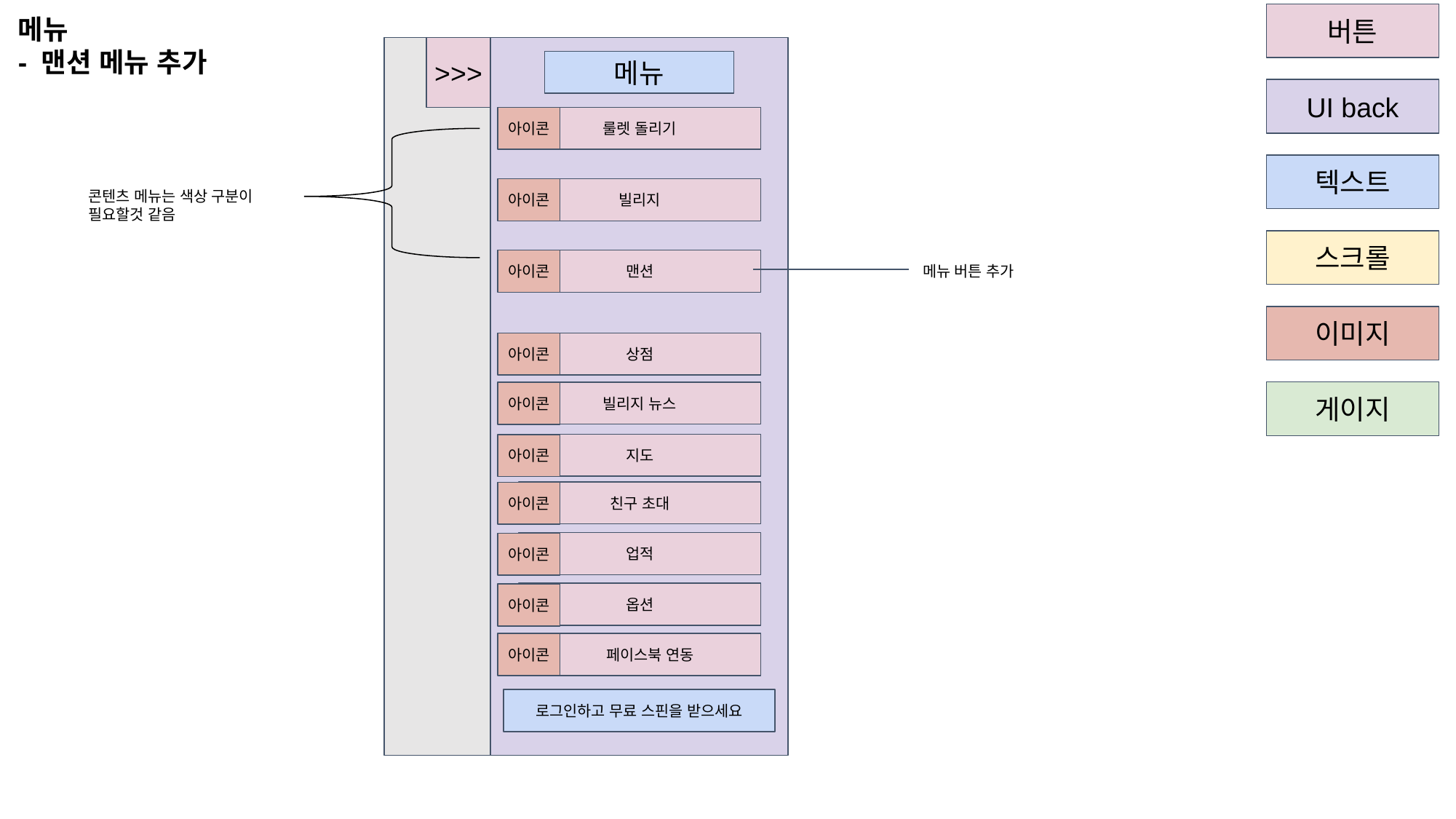

버튼
UI back
텍스트
스크롤
이미지
게이지
메뉴
- 맨션 메뉴 추가

>>>

메뉴
아이콘
룰렛 돌리기

콘텐츠 메뉴는 색상 구분이 필요할것 같음
빌리지
아이콘
메뉴 버튼 추가
맨션
아이콘
상점
아이콘
빌리지 뉴스
아이콘
지도
아이콘
친구 초대
아이콘
업적
아이콘
옵션
아이콘
    페이스북 연동
아이콘
로그인하고 무료 스핀을 받으세요